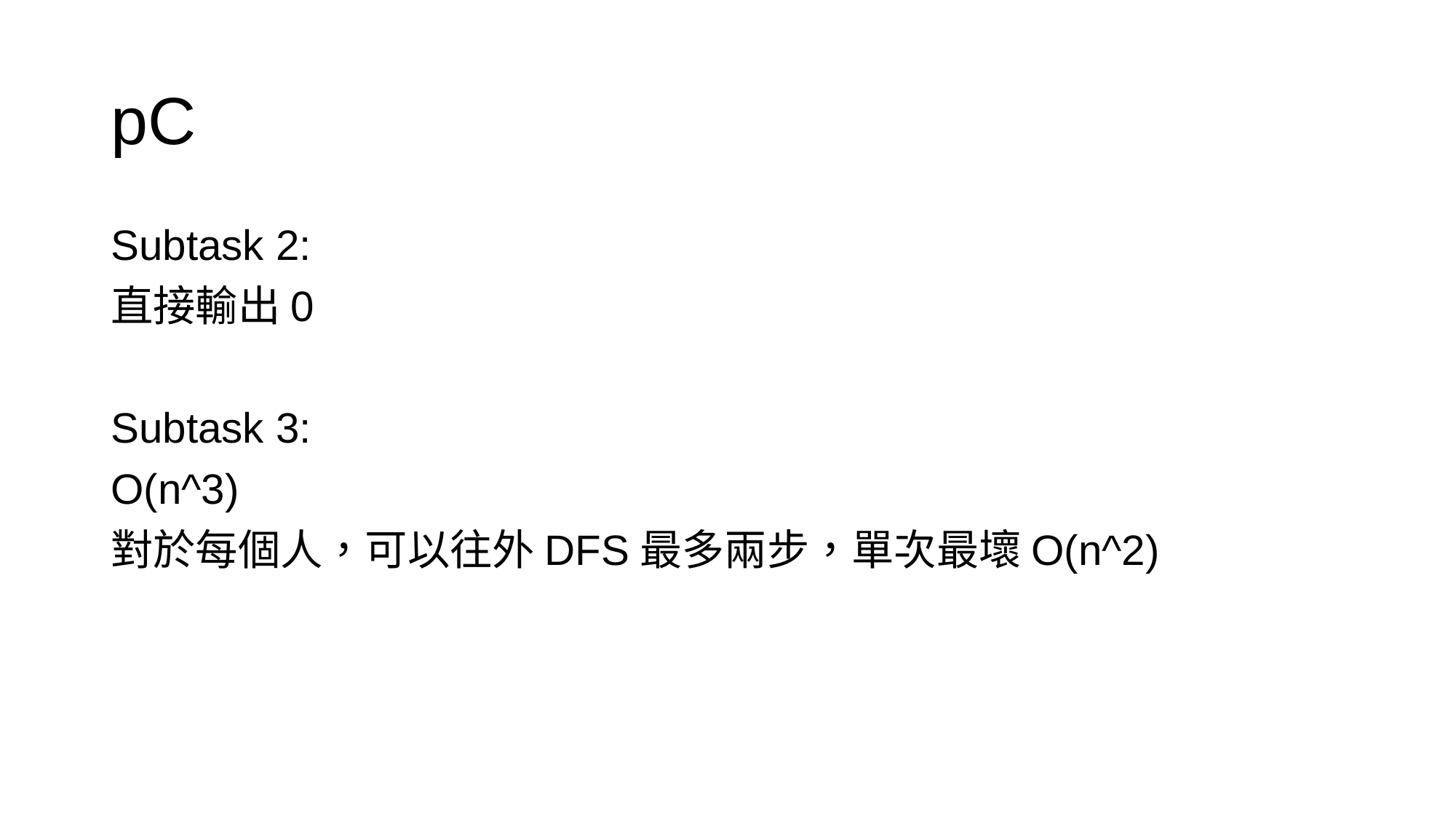

# pC
Subtask 2:
直接輸出0

Subtask 3:
O(n^3)
對於每個人，可以往外DFS最多兩步，單次最壞O(n^2)